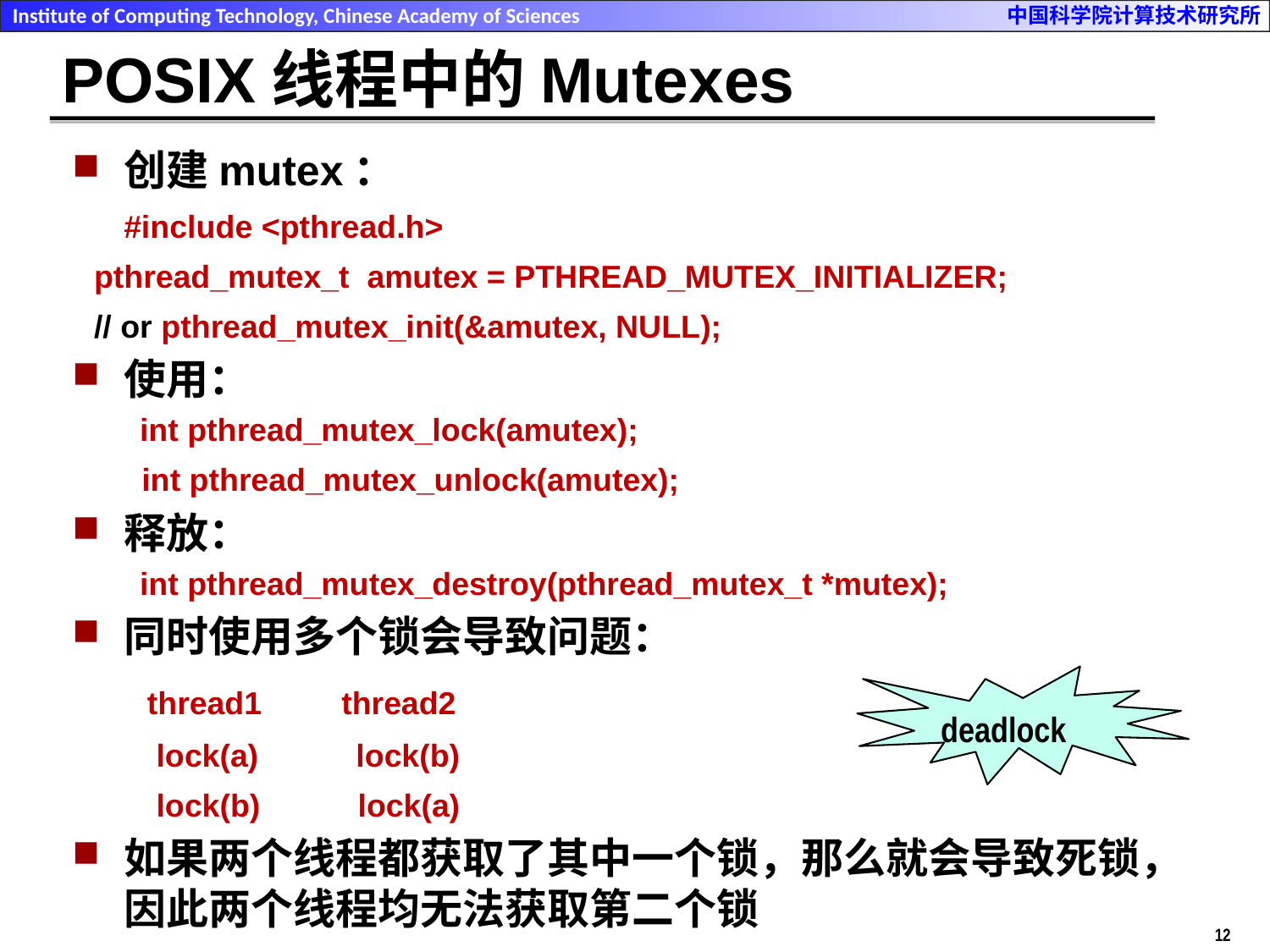

# POSIX线程中的Mutexes
创建mutex：
#include <pthread.h>
  pthread_mutex_t  amutex = PTHREAD_MUTEX_INITIALIZER;
  // or pthread_mutex_init(&amutex, NULL);
使用：
int pthread_mutex_lock(amutex);
  	  int pthread_mutex_unlock(amutex);
释放：
int pthread_mutex_destroy(pthread_mutex_t *mutex);
同时使用多个锁会导致问题：
      thread1         thread2
         lock(a)           lock(b)
         lock(b)           lock(a)
如果两个线程都获取了其中一个锁，那么就会导致死锁，因此两个线程均无法获取第二个锁

deadlock